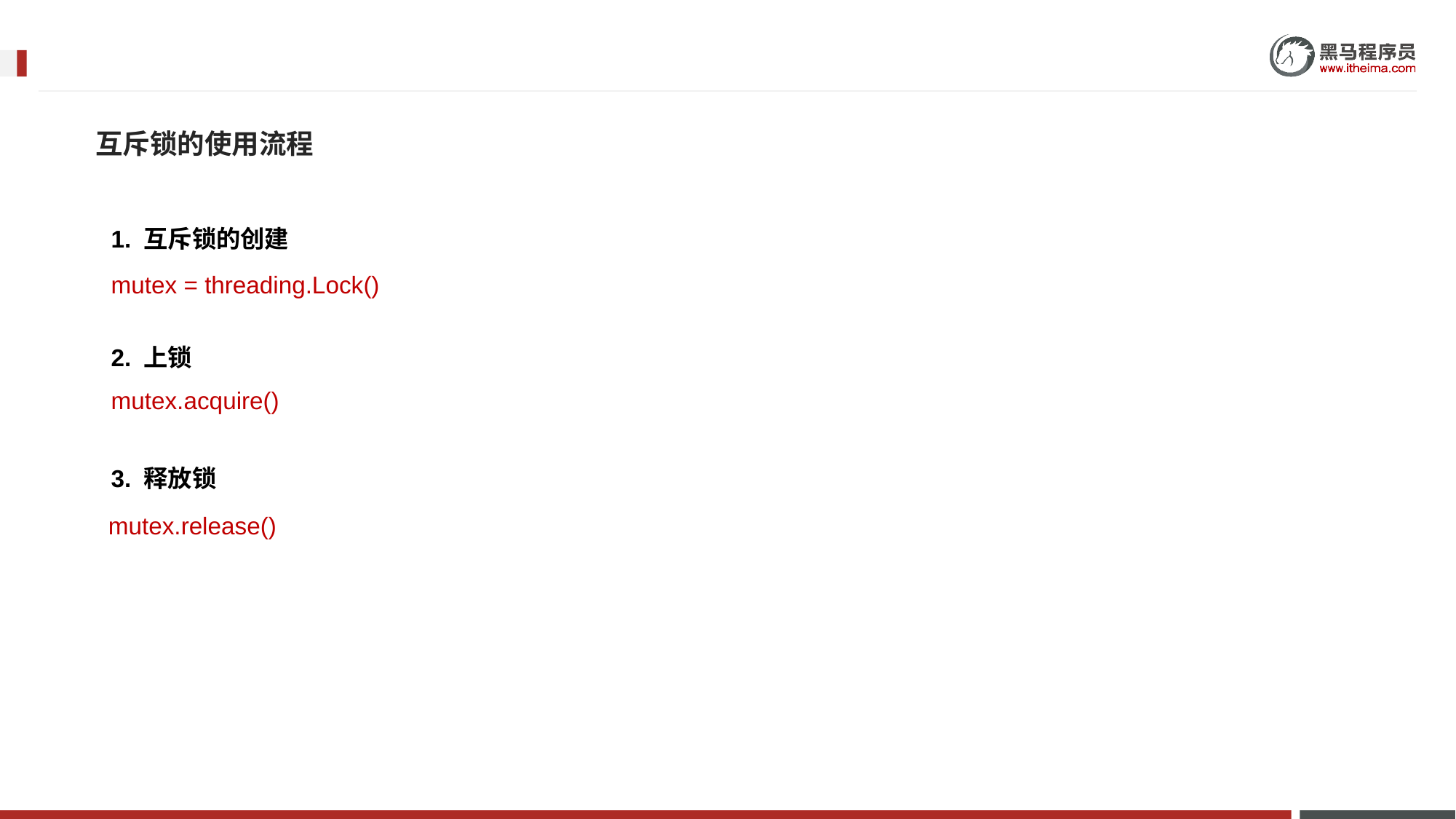

互斥锁的使用流程
1. 互斥锁的创建
mutex = threading.Lock()
2. 上锁
mutex.acquire()
3. 释放锁
mutex.release()